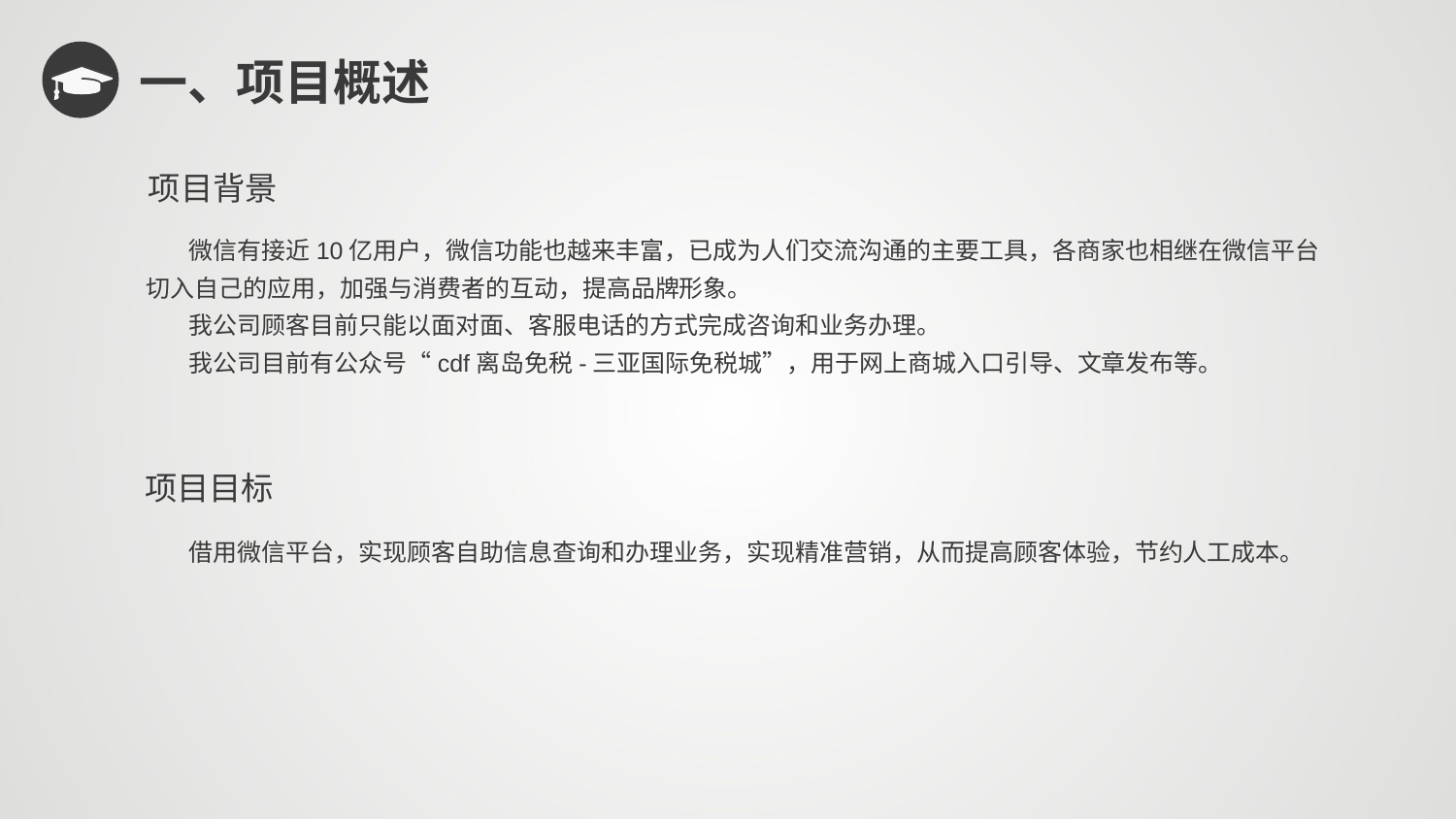

一、项目概述

项目背景
       微信有接近10亿用户，微信功能也越来丰富，已成为人们交流沟通的主要工具，各商家也相继在微信平台切入自己的应用，加强与消费者的互动，提高品牌形象。
       我公司顾客目前只能以面对面、客服电话的方式完成咨询和业务办理。
       我公司目前有公众号“cdf离岛免税-三亚国际免税城”，用于网上商城入口引导、文章发布等。

       借用微信平台，实现顾客自助信息查询和办理业务，实现精准营销，从而提高顾客体验，节约人工成本。
项目目标